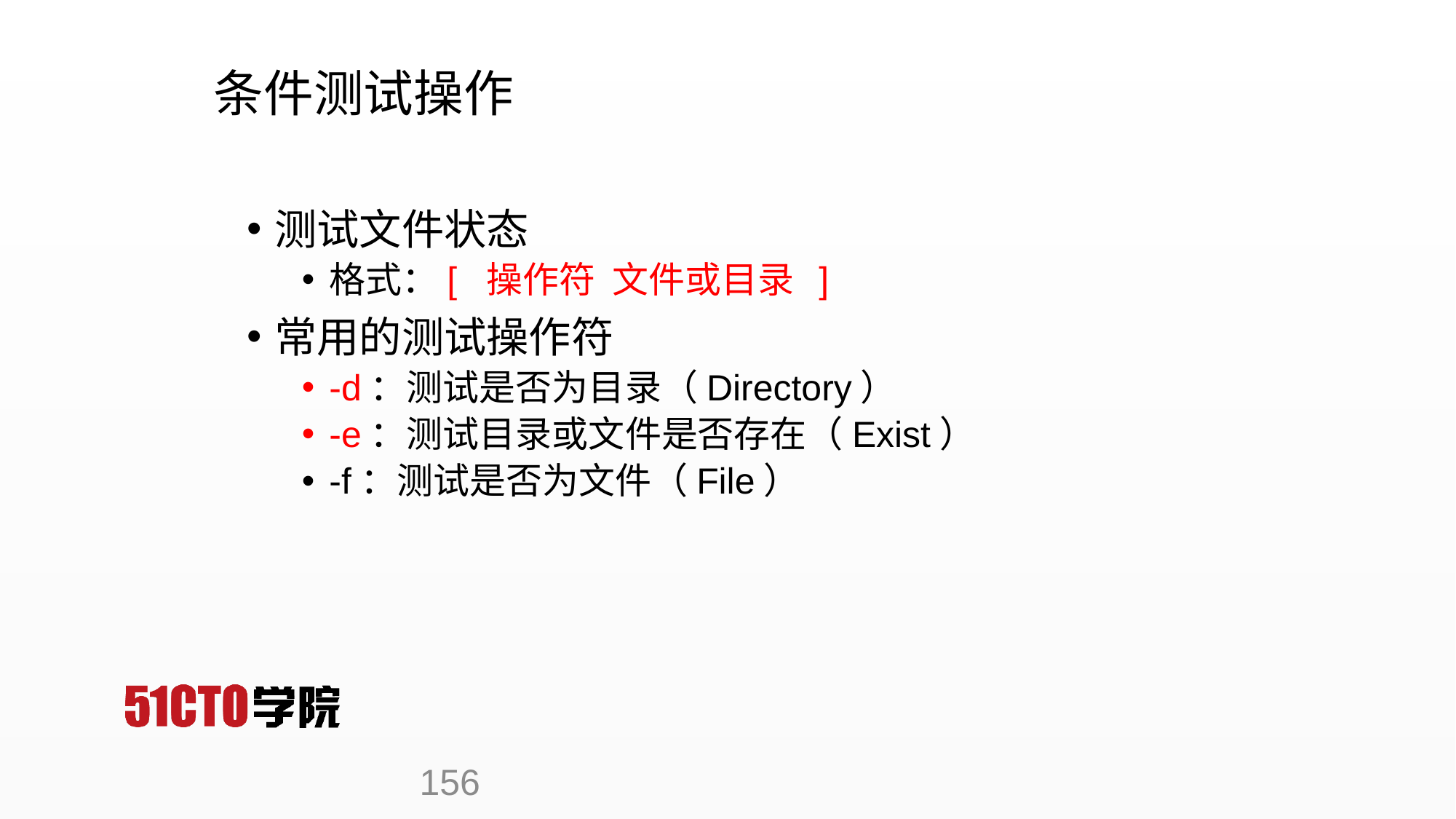

# 条件测试操作
测试文件状态
格式：[  操作符  文件或目录  ]
常用的测试操作符
-d：测试是否为目录（Directory）
-e：测试目录或文件是否存在（Exist）
-f：测试是否为文件（File）
156